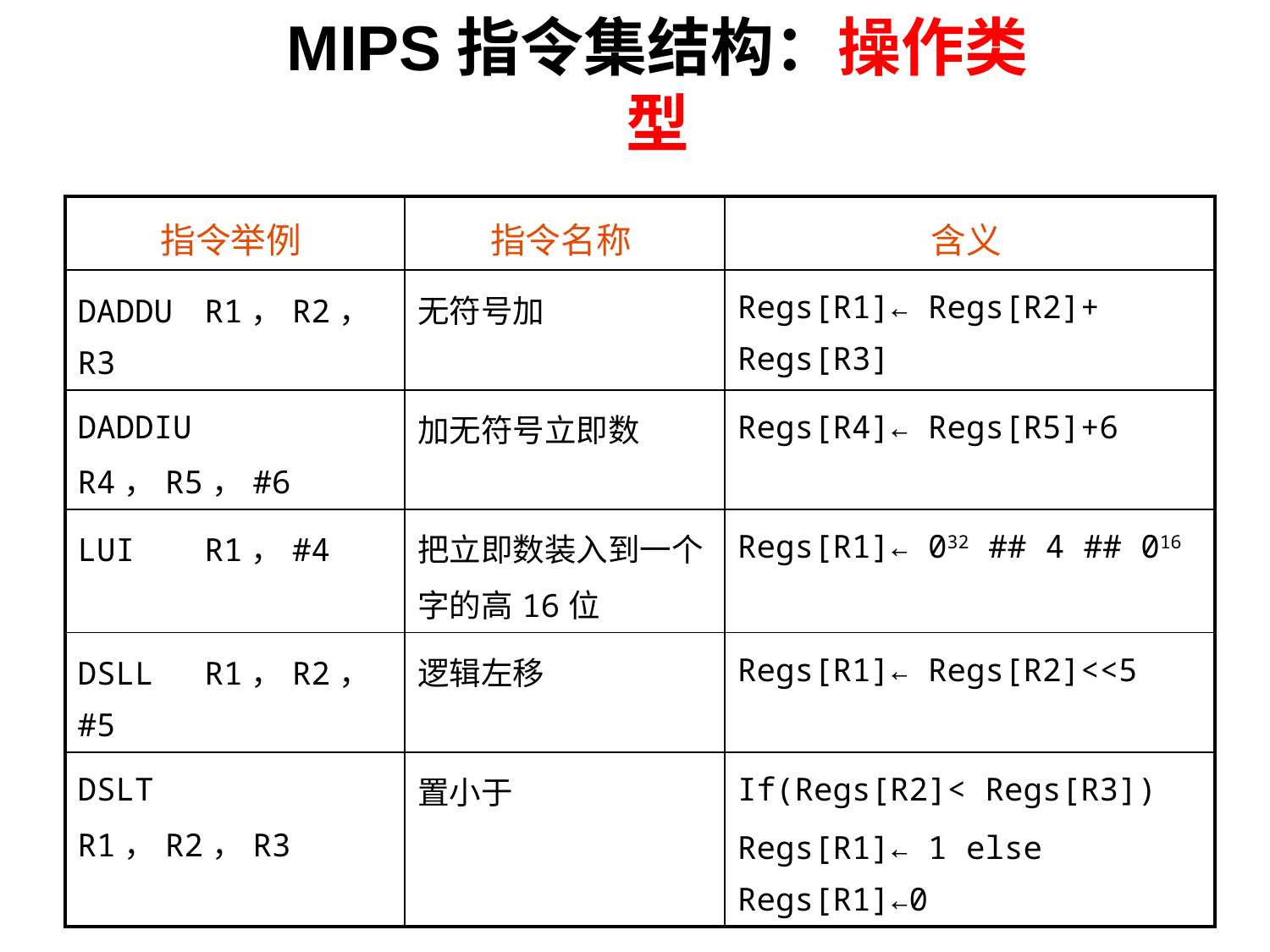

# MIPS指令集结构：操作类型
| 指令举例 | 指令名称 | 含义 |
| --- | --- | --- |
| DADDU R1，R2，R3 | 无符号加 | Regs[R1]← Regs[R2]+ Regs[R3] |
| DADDIU R4，R5，#6 | 加无符号立即数 | Regs[R4]← Regs[R5]+6 |
| LUI R1，#4 | 把立即数装入到一个字的高16位 | Regs[R1]← 032 ## 4 ## 016 |
| DSLL R1，R2，#5 | 逻辑左移 | Regs[R1]← Regs[R2]<<5 |
| DSLT R1，R2，R3 | 置小于 | If(Regs[R2]< Regs[R3]) Regs[R1]← 1 else Regs[R1]←0 |